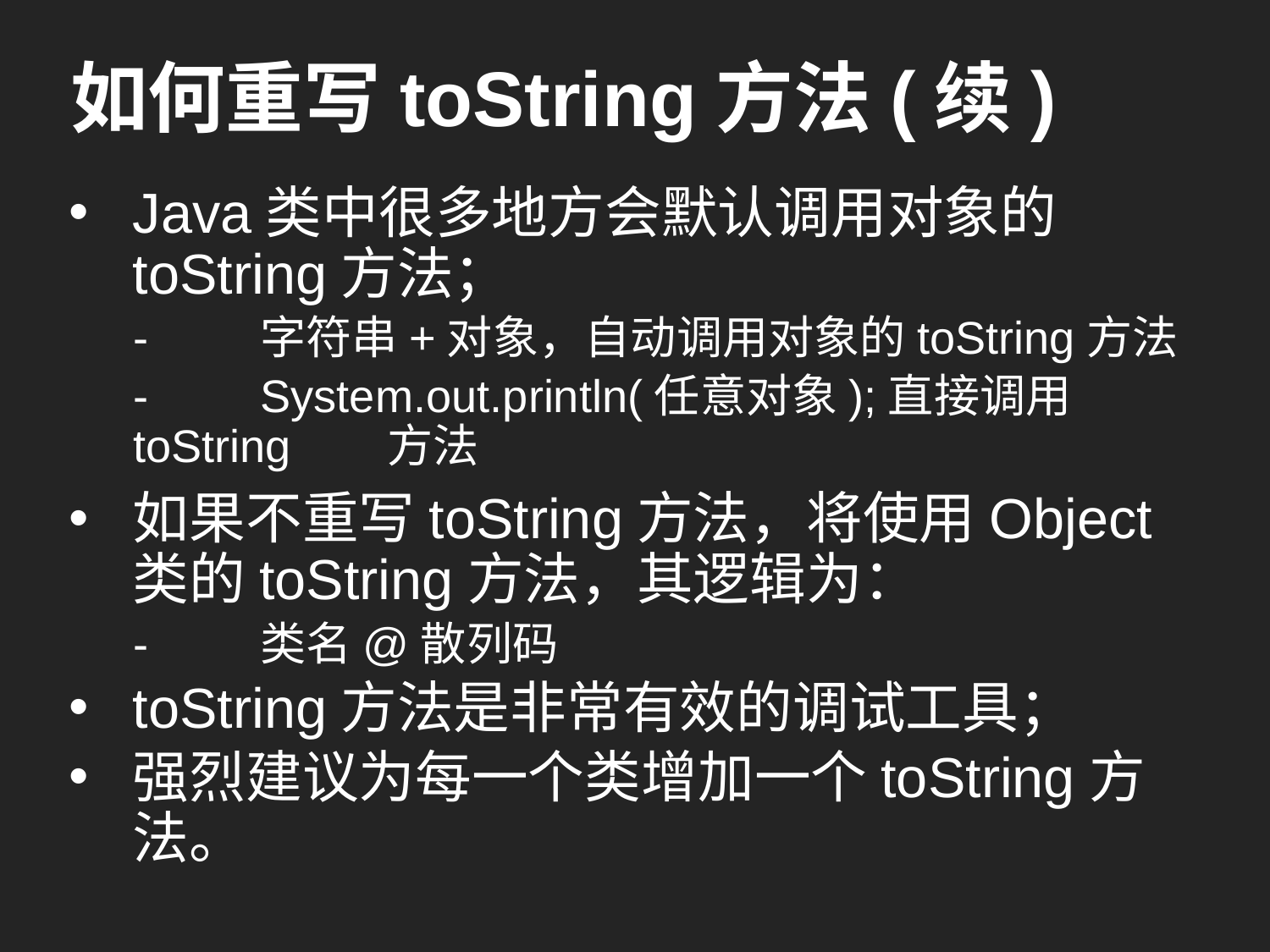

# 如何重写toString方法(续)
Java类中很多地方会默认调用对象的toString方法；
- 	字符串+对象，自动调用对象的toString方法
- 	System.out.println(任意对象);直接调用toString	方法
如果不重写toString方法，将使用Object类的toString方法，其逻辑为：
- 	类名@散列码
toString方法是非常有效的调试工具；
强烈建议为每一个类增加一个toString方法。